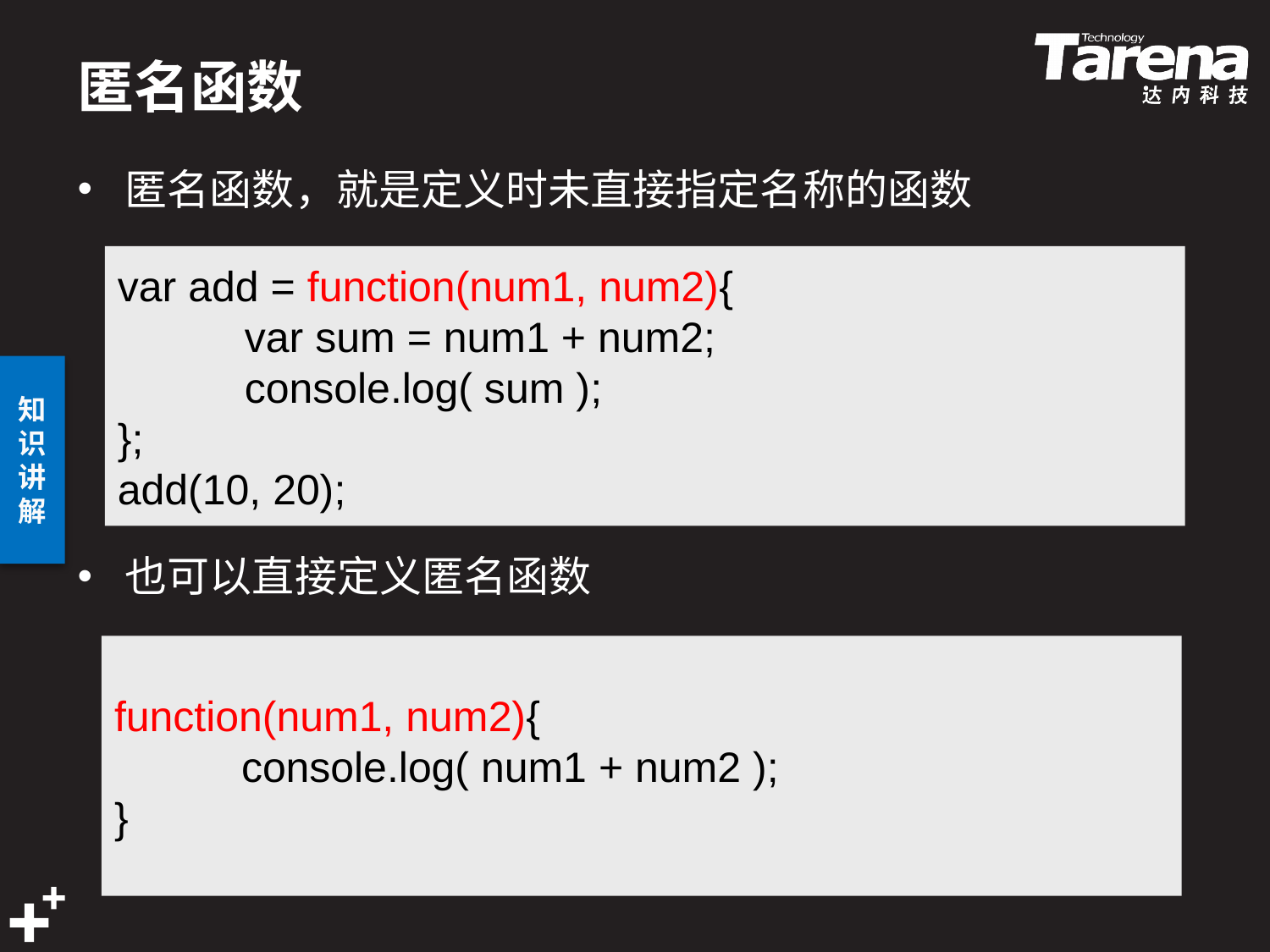

# 匿名函数
匿名函数，就是定义时未直接指定名称的函数

也可以直接定义匿名函数

var add = function(num1, num2){
	var sum = num1 + num2;
	console.log( sum );
};
add(10, 20);
function(num1, num2){
	console.log( num1 + num2 );
}